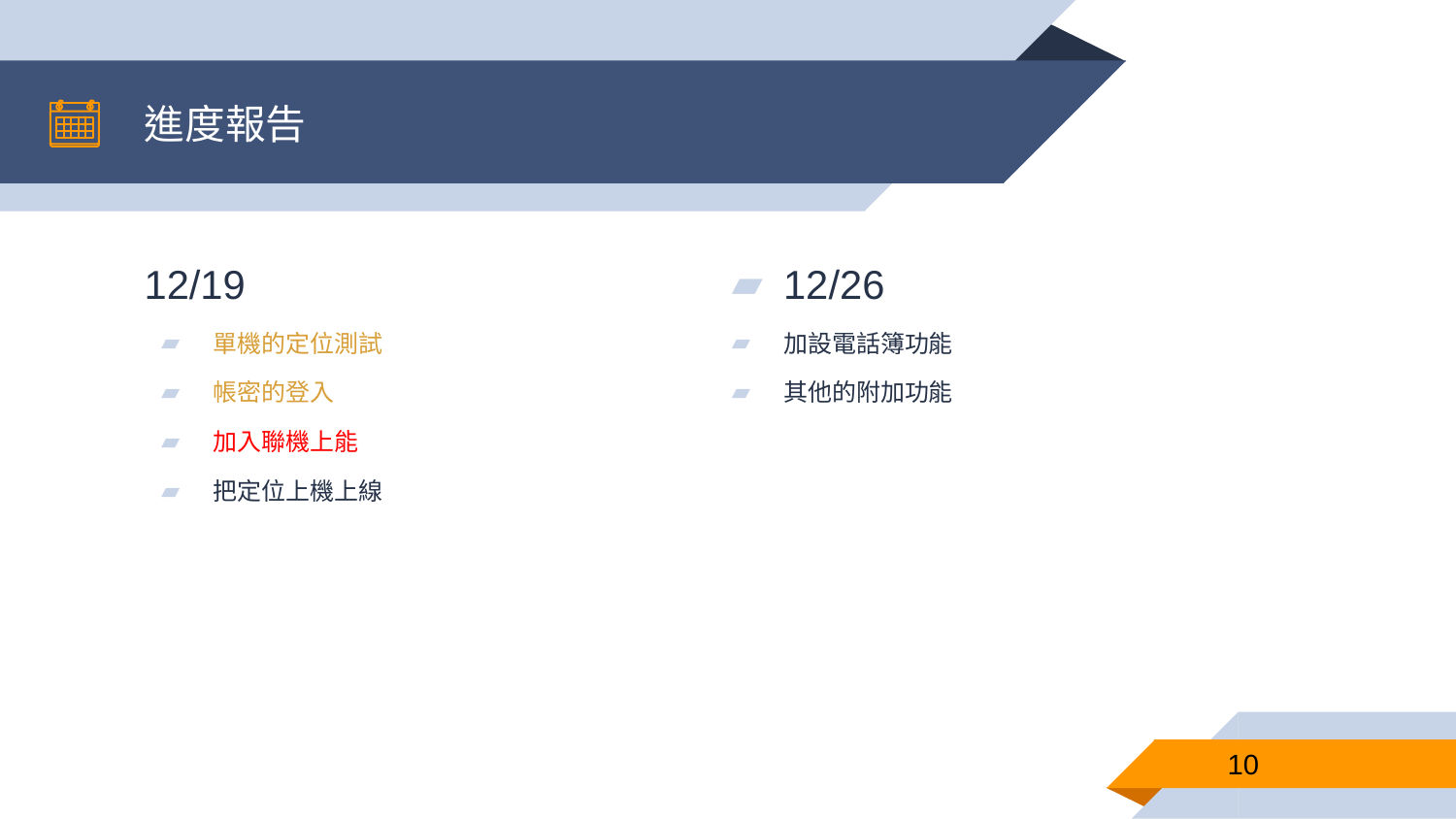

# 進度報告

12/19
單機的定位測試
帳密的登入
加入聯機上能
把定位上機上線
12/26
加設電話簿功能
其他的附加功能
10